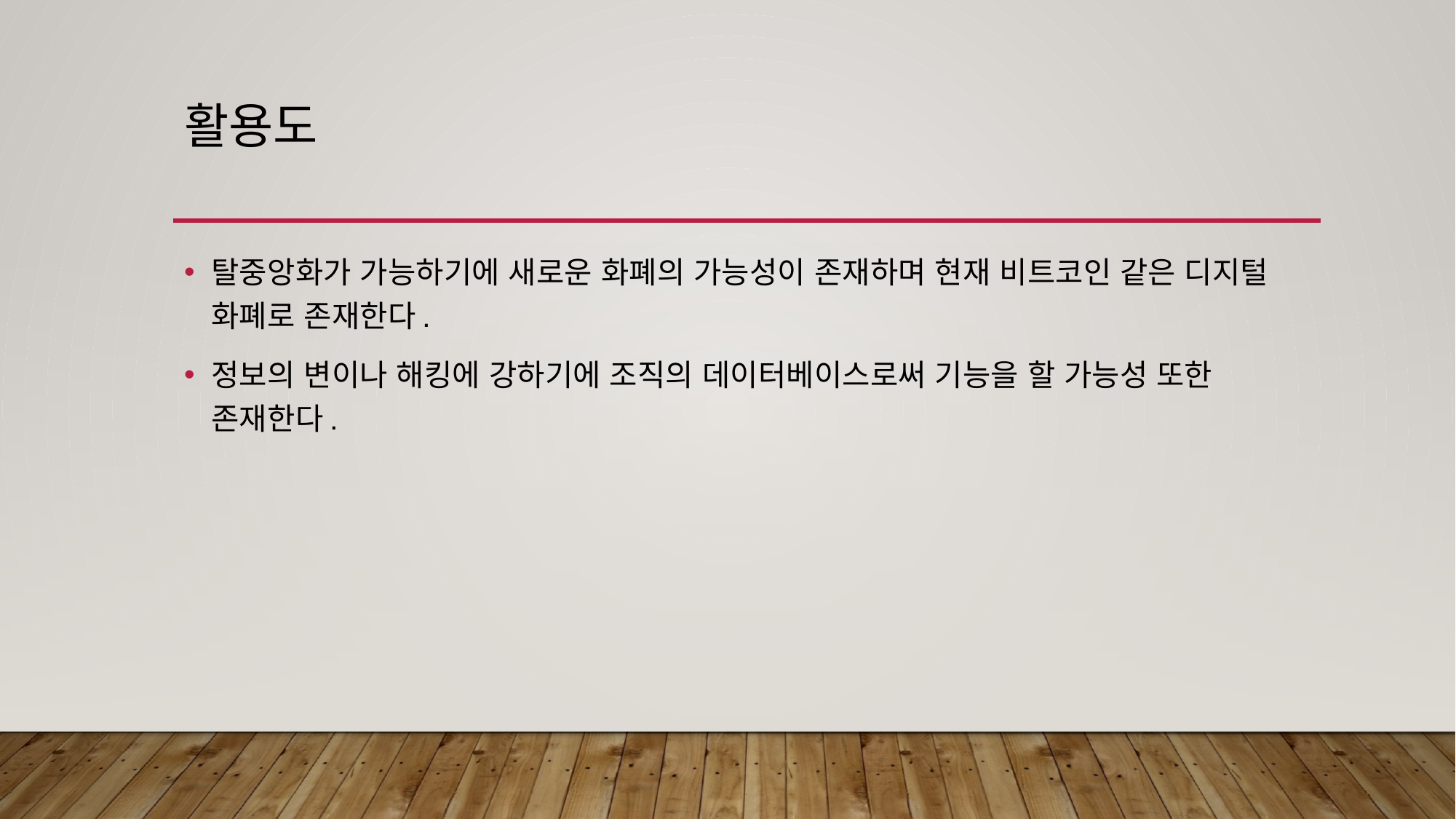

# 활용도
탈중앙화가 가능하기에 새로운 화폐의 가능성이 존재하며 현재 비트코인 같은 디지털 화폐로 존재한다.
정보의 변이나 해킹에 강하기에 조직의 데이터베이스로써 기능을 할 가능성 또한 존재한다.